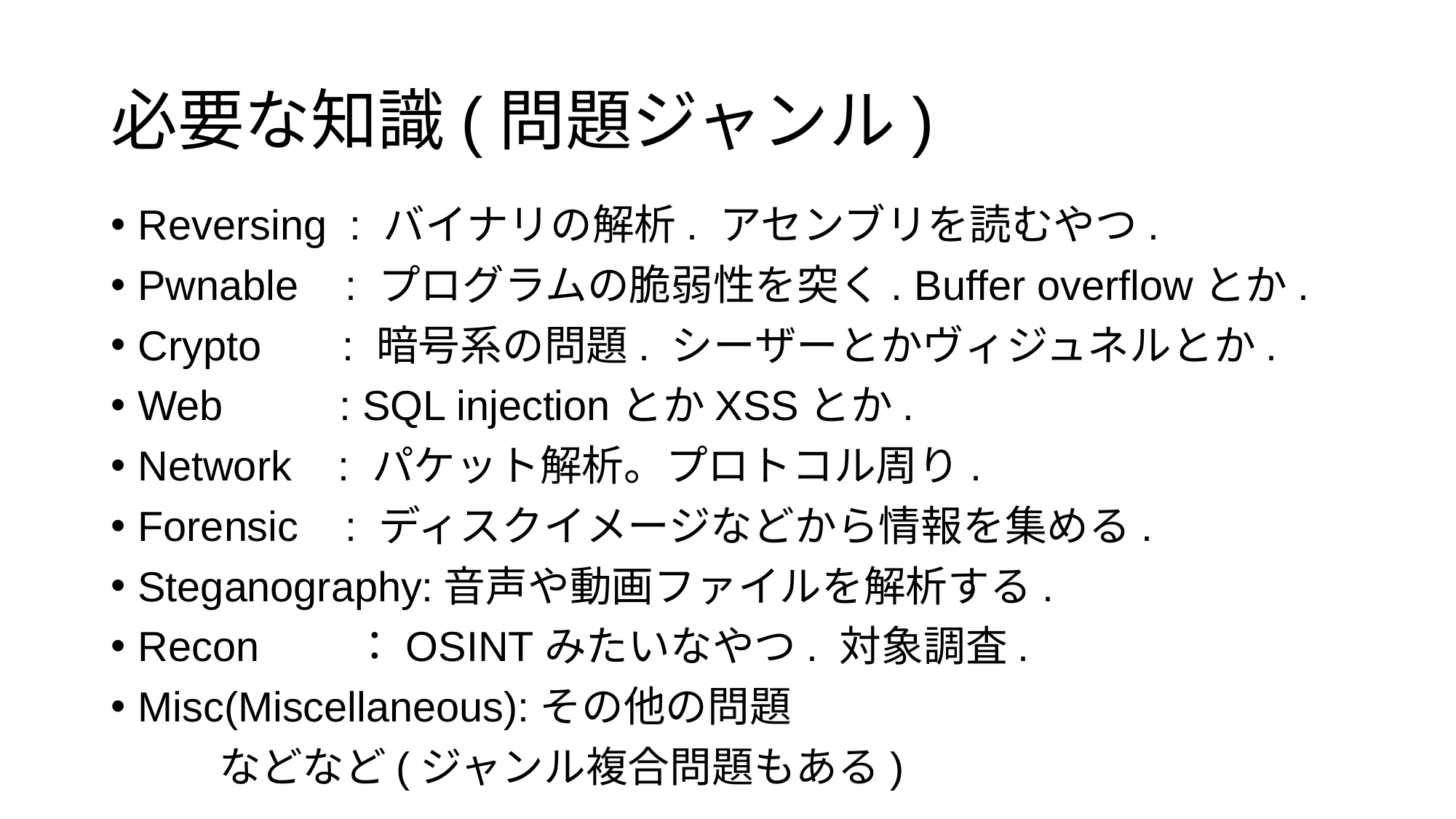

# 必要な知識(問題ジャンル)
Reversing  : バイナリの解析. アセンブリを読むやつ.
Pwnable    : プログラムの脆弱性を突く. Buffer overflowとか.
Crypto       : 暗号系の問題. シーザーとかヴィジュネルとか.
Web          : SQL injectionとかXSSとか.
Network    : パケット解析。プロトコル周り.
Forensic    : ディスクイメージなどから情報を集める.
Steganography:音声や動画ファイルを解析する.
Recon	：OSINTみたいなやつ. 対象調査.
Misc(Miscellaneous):その他の問題
					などなど(ジャンル複合問題もある)